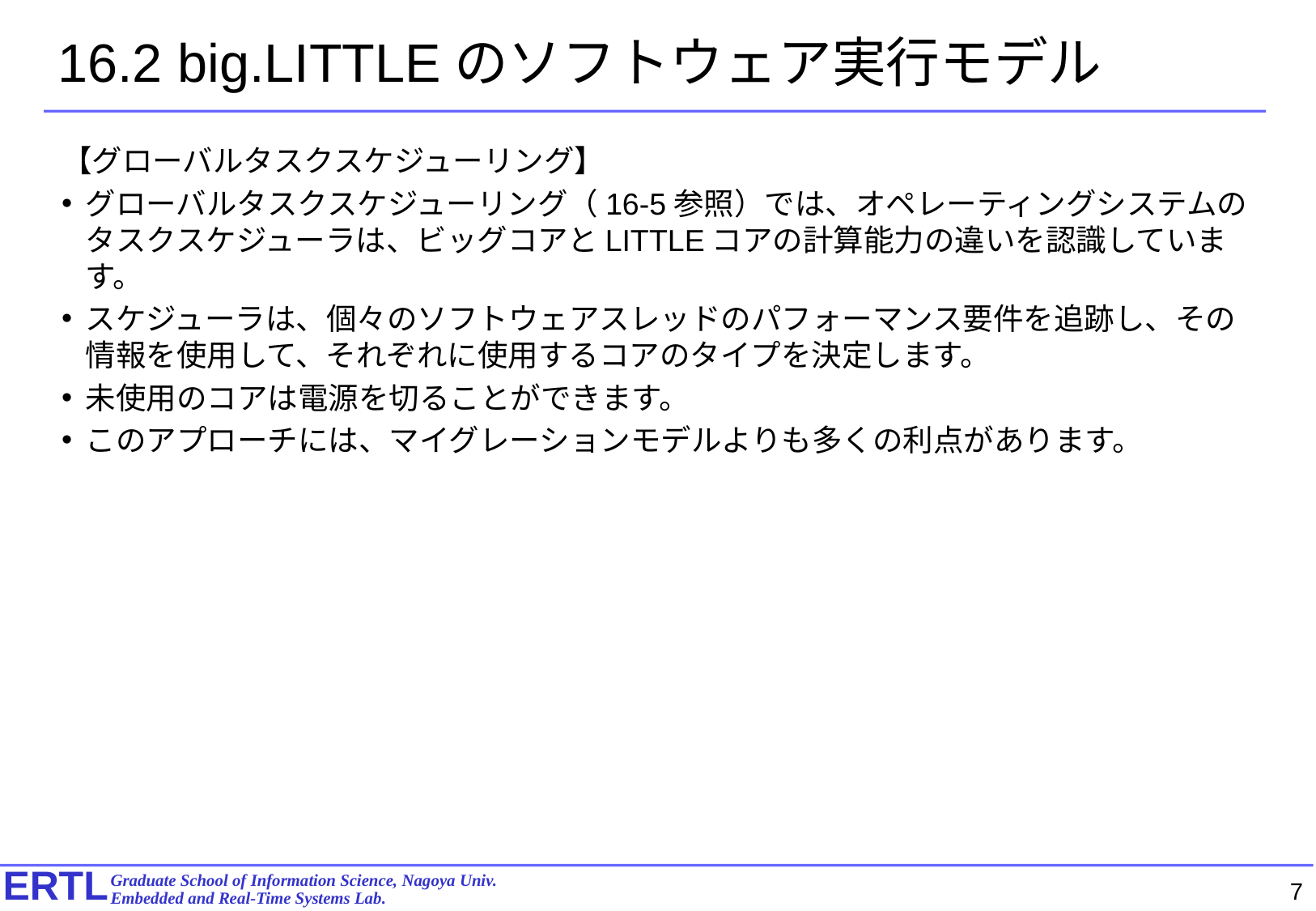

# 16.2 big.LITTLEのソフトウェア実行モデル
【グローバルタスクスケジューリング】
グローバルタスクスケジューリング（16-5参照）では、オペレーティングシステムのタスクスケジューラは、ビッグコアとLITTLEコアの計算能力の違いを認識しています。
スケジューラは、個々のソフトウェアスレッドのパフォーマンス要件を追跡し、その情報を使用して、それぞれに使用するコアのタイプを決定します。
未使用のコアは電源を切ることができます。
このアプローチには、マイグレーションモデルよりも多くの利点があります。
7